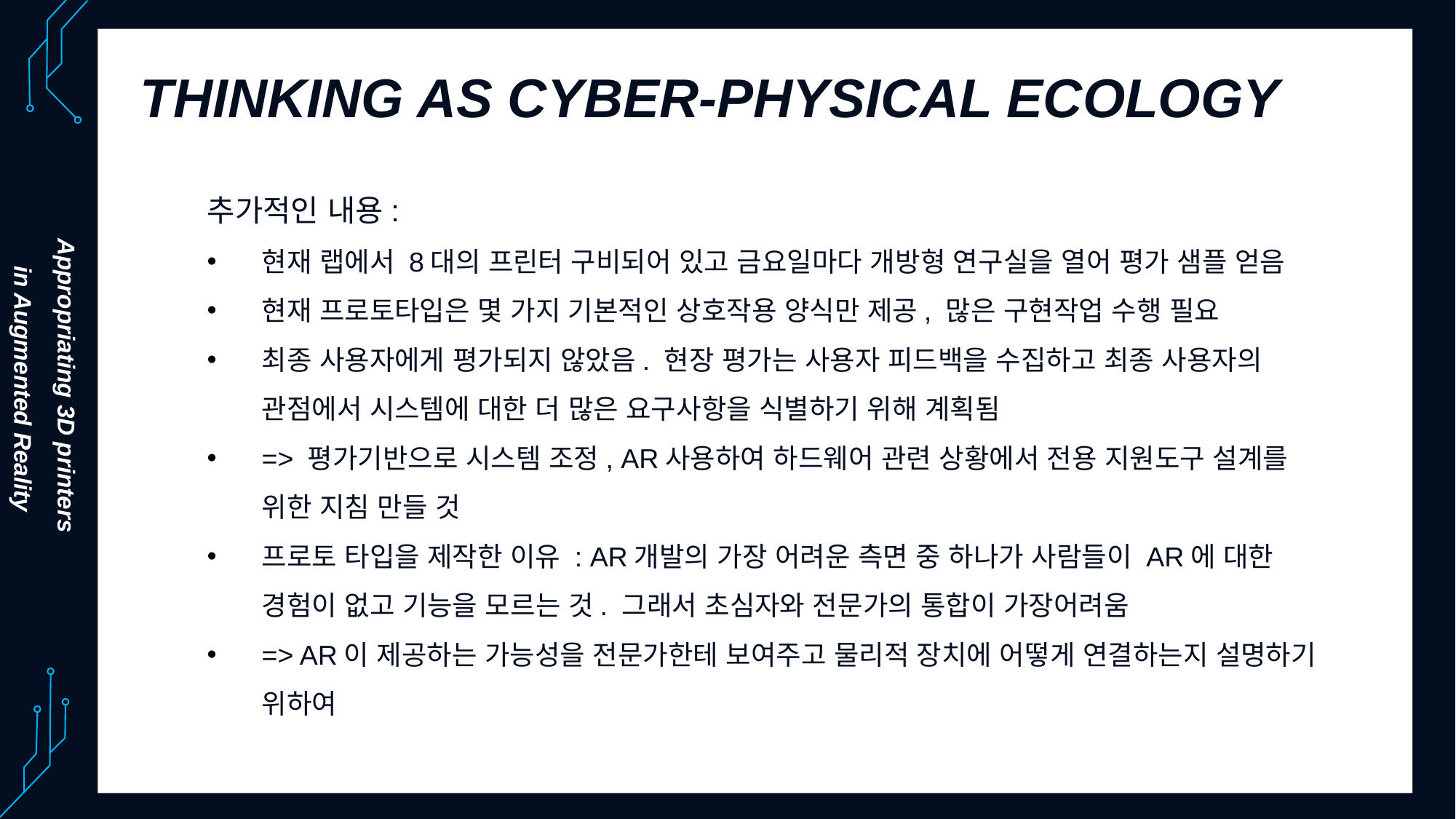

THINKING AS CYBER-PHYSICAL ECOLOGY

추가적인 내용:
현재 랩에서 8대의 프린터 구비되어 있고 금요일마다 개방형 연구실을 열어 평가 샘플 얻음
현재 프로토타입은 몇 가지 기본적인 상호작용 양식만 제공, 많은 구현작업 수행 필요
최종 사용자에게 평가되지 않았음. 현장 평가는 사용자 피드백을 수집하고 최종 사용자의 관점에서 시스템에 대한 더 많은 요구사항을 식별하기 위해 계획됨
=> 평가기반으로 시스템 조정, AR사용하여 하드웨어 관련 상황에서 전용 지원도구 설계를 위한 지침 만들 것
프로토 타입을 제작한 이유 : AR개발의 가장 어려운 측면 중 하나가 사람들이 AR에 대한 경험이 없고 기능을 모르는 것. 그래서 초심자와 전문가의 통합이 가장어려움
=> AR이 제공하는 가능성을 전문가한테 보여주고 물리적 장치에 어떻게 연결하는지 설명하기 위하여
Appropriating 3D printers
in Augmented Reality